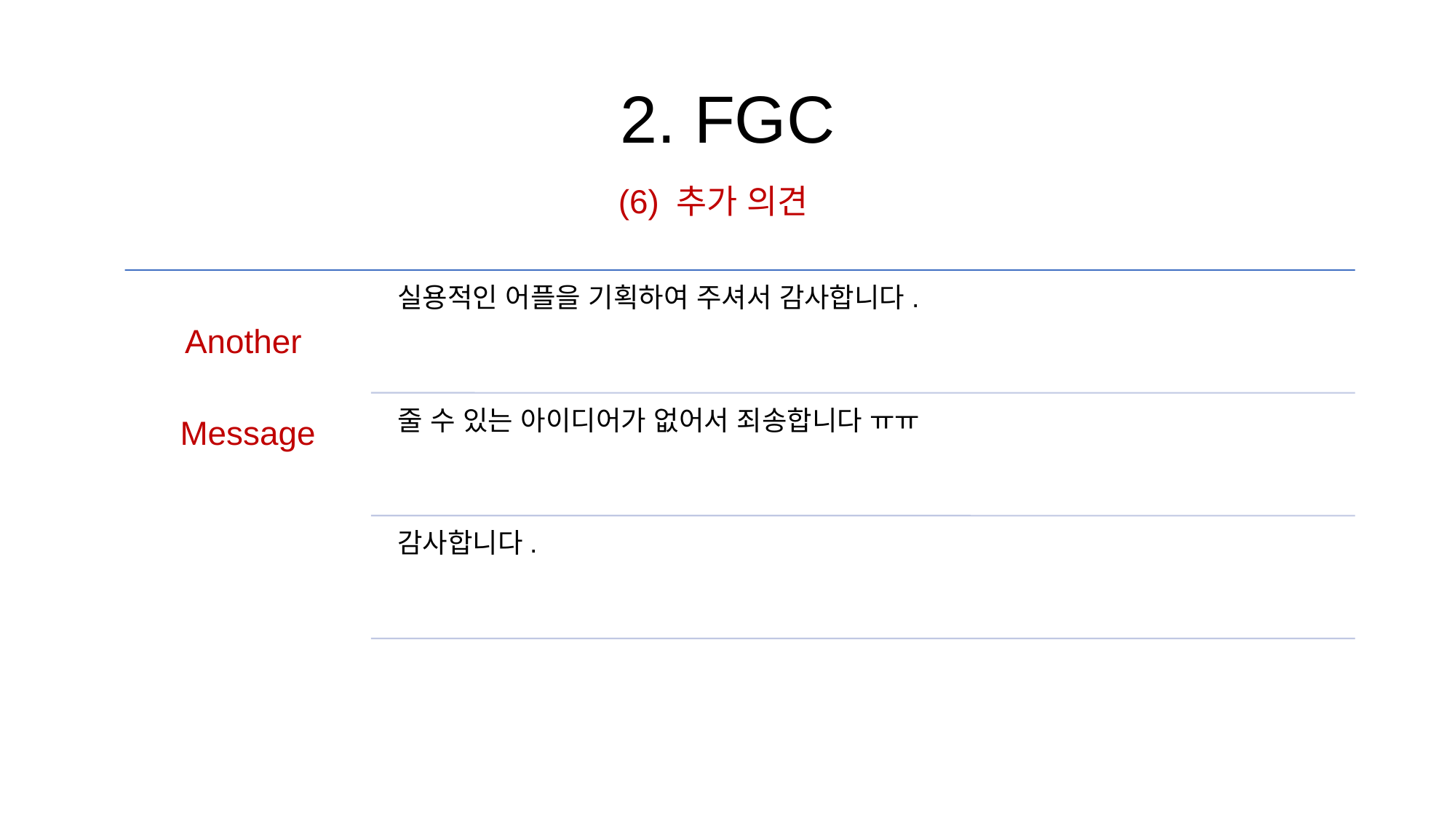

# 2. FGC
(6) 추가 의견
Another
Message
실용적인 어플을 기획하여 주셔서 감사합니다.
줄 수 있는 아이디어가 없어서 죄송합니다 ㅠㅠ
감사합니다.